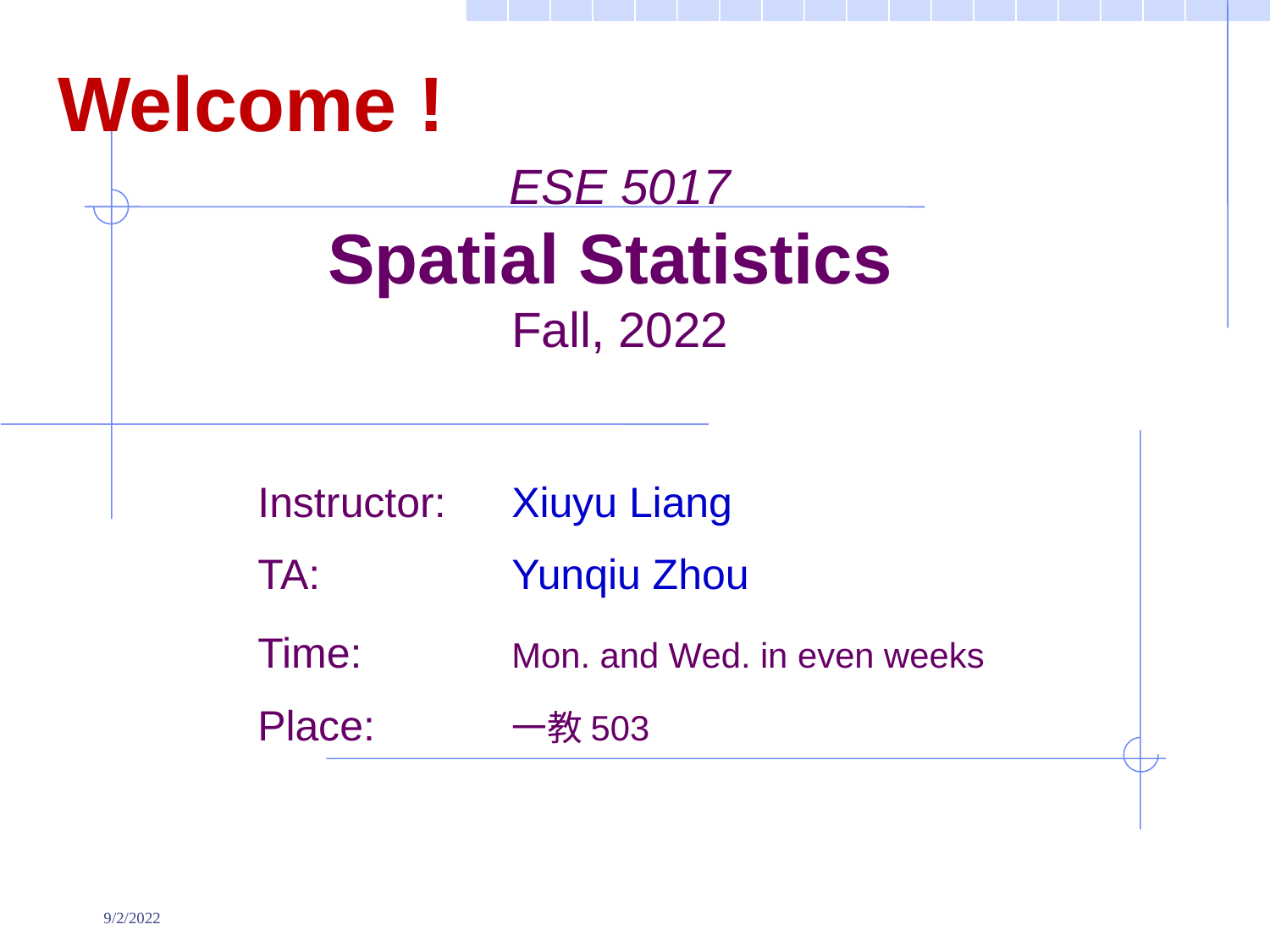

Welcome !
# ESE 5017 Spatial Statistics Fall, 2022
Instructor:  	Xiuyu Liang
TA:  		Yunqiu Zhou
Time: 		Mon. and Wed. in even weeks
Place: 	一教503
9/2/2022